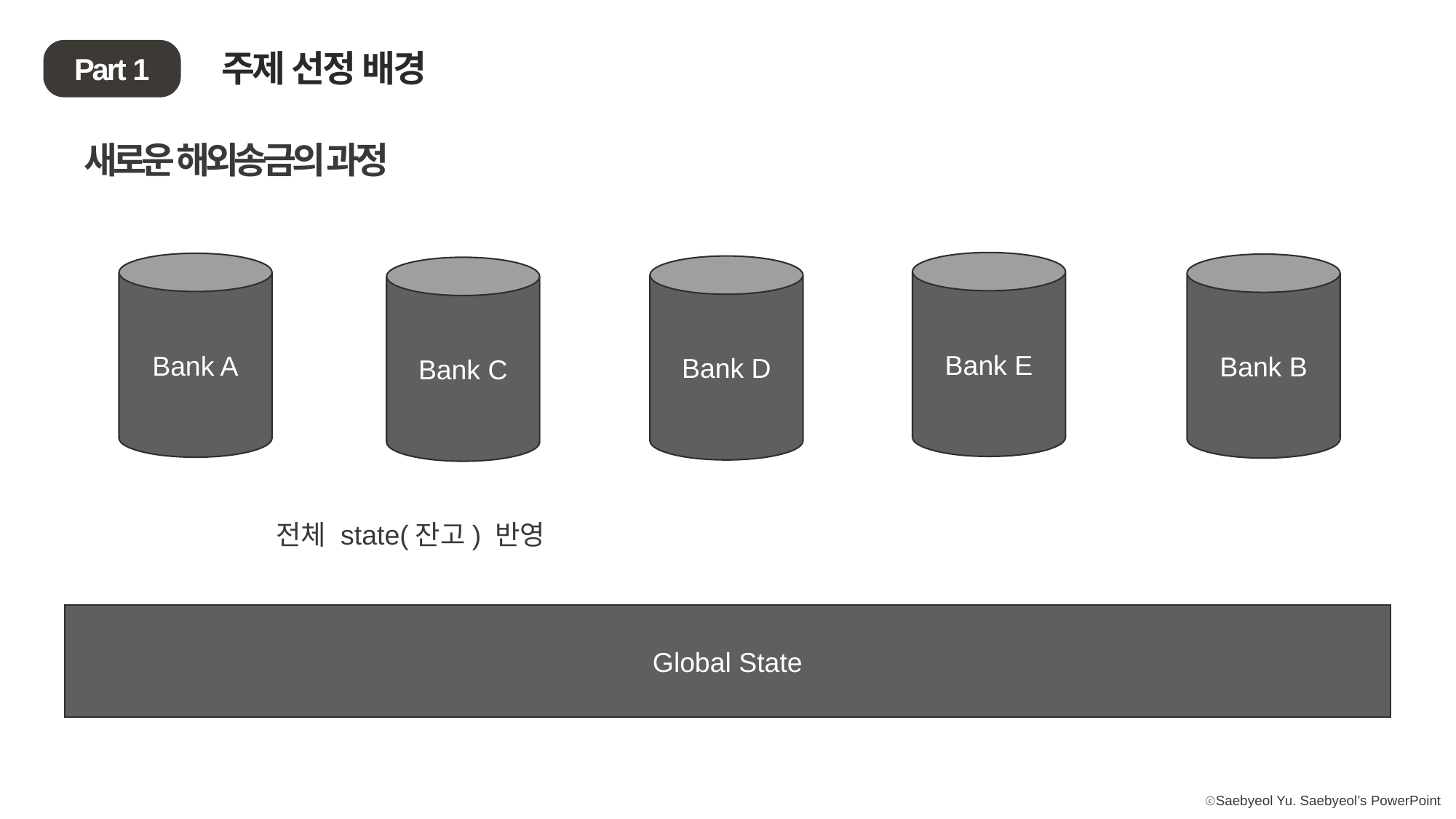

주제 선정 배경
Part 1
새로운 해외송금의 과정
Bank E
Bank A
Bank B
Bank D
Bank C
전체 state(잔고) 반영
Global State